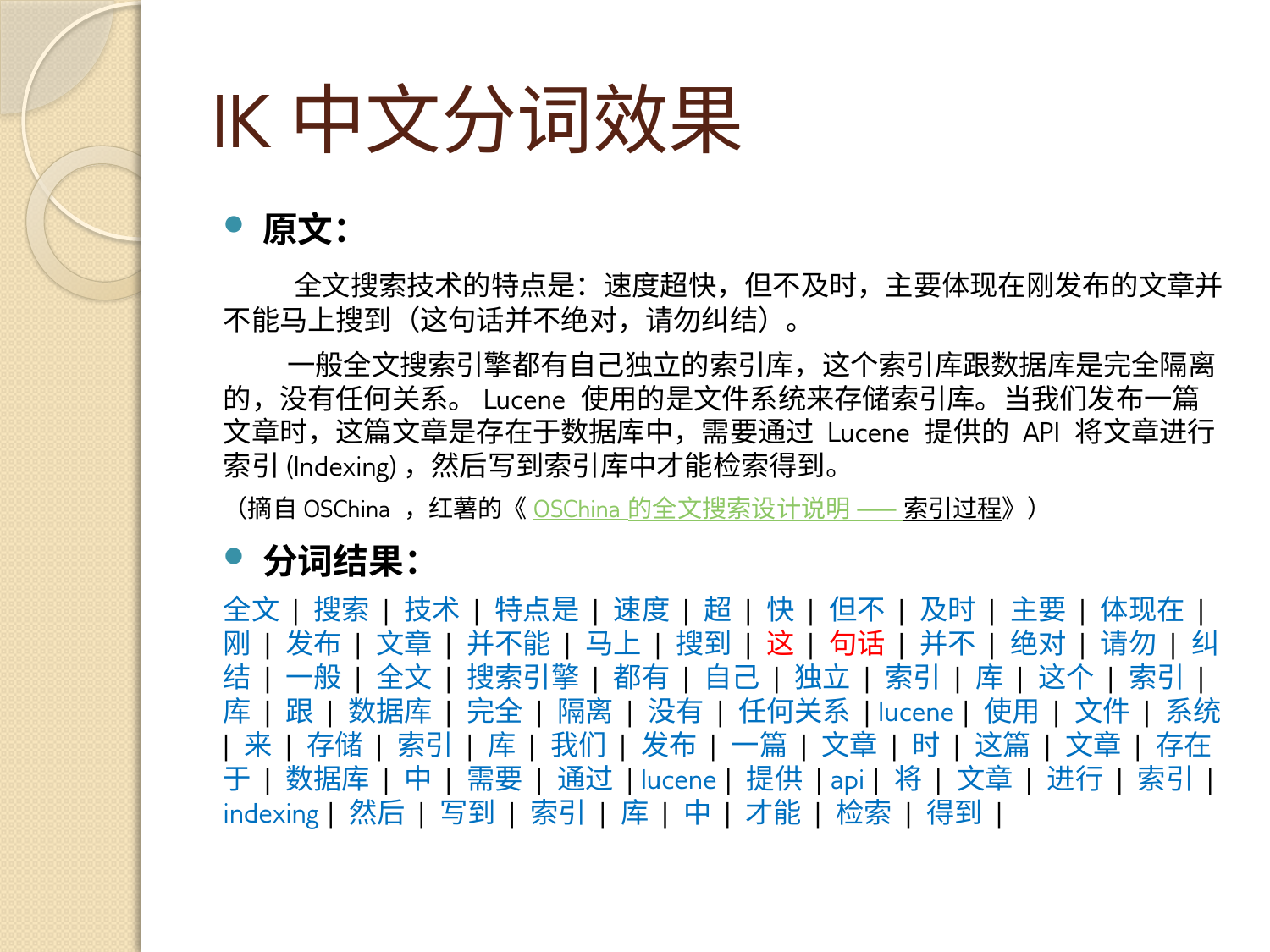

# IK中文分词效果
原文：
        全文搜索技术的特点是：速度超快，但不及时，主要体现在刚发布的文章并不能马上搜到（这句话并不绝对，请勿纠结）。
         一般全文搜索引擎都有自己独立的索引库，这个索引库跟数据库是完全隔离的，没有任何关系。Lucene 使用的是文件系统来存储索引库。当我们发布一篇文章时，这篇文章是存在于数据库中，需要通过 Lucene 提供的 API 将文章进行索引(Indexing)，然后写到索引库中才能检索得到。
（摘自OSChina ，红薯的《OSChina 的全文搜索设计说明 —— 索引过程》）
分词结果：
全文 | 搜索 | 技术 | 特点是 | 速度 | 超 | 快 | 但不 | 及时 | 主要 | 体现在 | 刚 | 发布 | 文章 | 并不能 | 马上 | 搜到 | 这 | 句话 | 并不 | 绝对 | 请勿 | 纠结 | 一般 | 全文 | 搜索引擎 | 都有 | 自己 | 独立 | 索引 | 库 | 这个 | 索引 | 库 | 跟 | 数据库 | 完全 | 隔离 | 没有 | 任何关系 | lucene | 使用 | 文件 | 系统 | 来 | 存储 | 索引 | 库 | 我们 | 发布 | 一篇 | 文章 | 时 | 这篇 | 文章 | 存在于 | 数据库 | 中 | 需要 | 通过 | lucene | 提供 | api | 将 | 文章 | 进行 | 索引 | indexing | 然后 | 写到 | 索引 | 库 | 中 | 才能 | 检索 | 得到 |